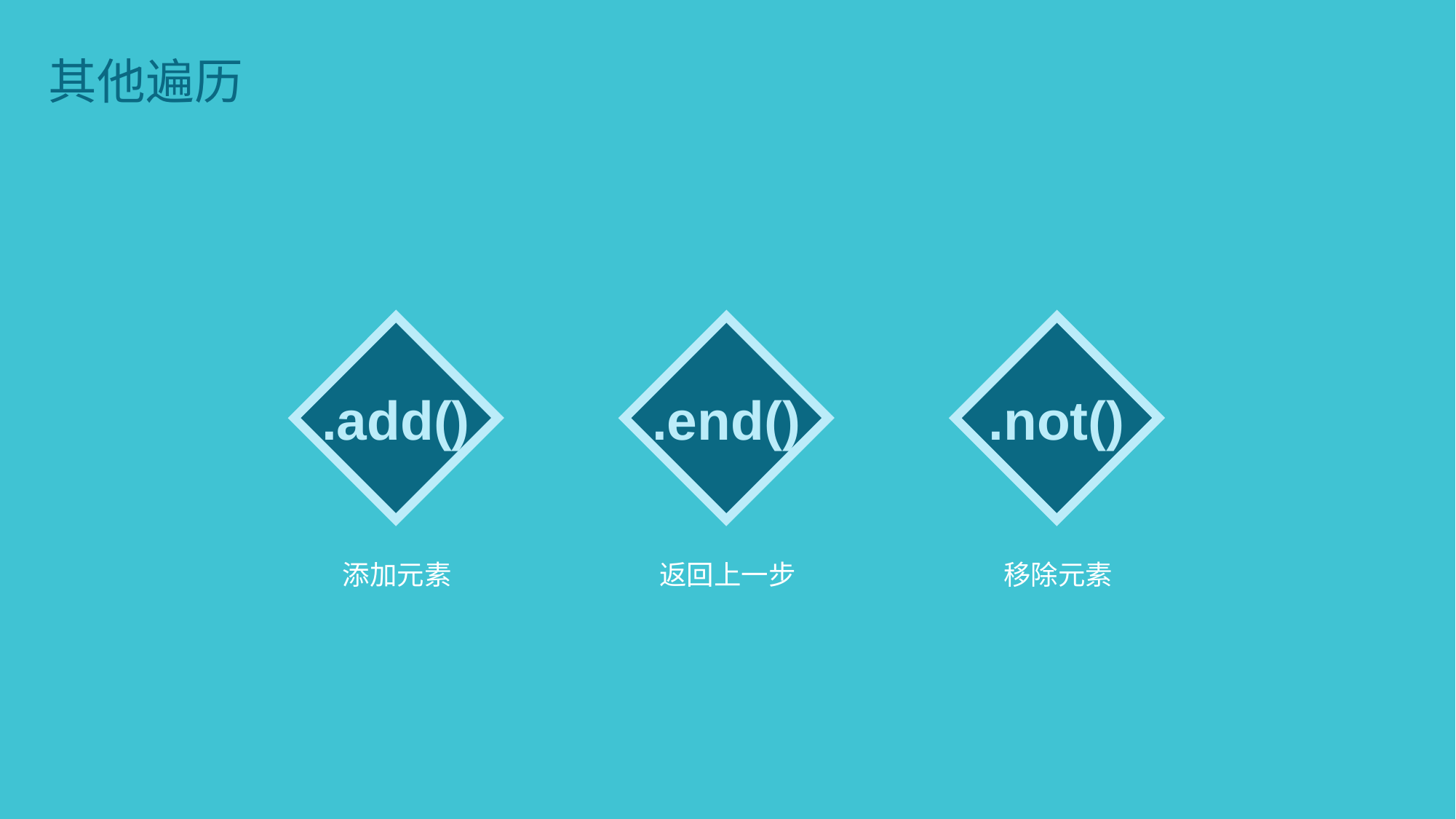

其他遍历
.add()
添加元素
.end()
返回上一步
.not()
移除元素